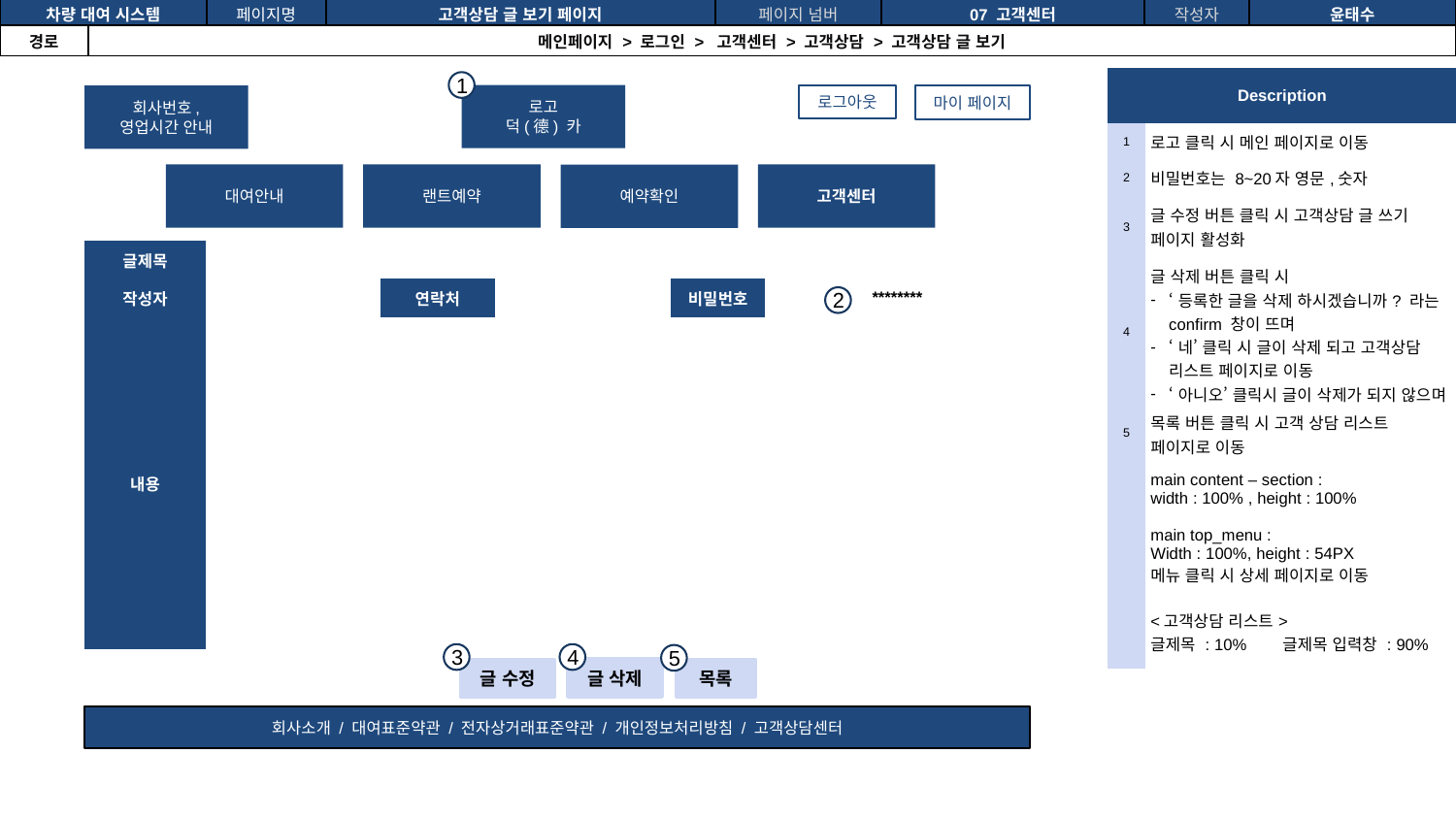

| 차량 대여 시스템 |  | 페이지명 | 고객상담 글 보기 페이지 | 페이지 넘버 | 07 고객센터 | 작성자 | 윤태수 |
| --- | --- | --- | --- | --- | --- | --- | --- |
| 경로 | 메인페이지 > 로그인 > 고객센터 > 고객상담 > 고객상담 글 보기 |  |  |  |  |  |  |
| Description |  |
| --- | --- |
| 1 | 로고 클릭 시 메인 페이지로 이동 |
| 2 | 비밀번호는 8~20자 영문,숫자 |
| 3 | 글 수정 버튼 클릭 시 고객상담 글 쓰기 페이지 활성화 |
| 4 | 글 삭제 버튼 클릭 시 ‘등록한 글을 삭제 하시겠습니까? 라는 confirm 창이 뜨며 ‘네’ 클릭 시 글이 삭제 되고 고객상담 리스트 페이지로 이동 ‘아니오’ 클릭시 글이 삭제가 되지 않으며 페이지 이동 없음 |
| 5 | 목록 버튼 클릭 시 고객 상담 리스트 페이지로 이동 |
|  | main content – section : width : 100% , height : 100% |
|  | main top\_menu : Width : 100%, height : 54PX 메뉴 클릭 시 상세 페이지로 이동 |
|  | <고객상담 리스트> 글제목 : 10% 글제목 입력창 : 90% |
1
로고
덕(德) 카
로그아웃
회사번호,
영업시간 안내
마이 페이지
대여안내
랜트예약
고객센터
예약확인
| 글제목 |  |  |  |  |  |
| --- | --- | --- | --- | --- | --- |
| 작성자 |  | 연락처 |  | 비밀번호 | \*\*\*\*\*\*\*\* |
| 내용 |  |  |  |  |  |
2
3
4
5
글 삭제
목록
글 수정
회사소개 / 대여표준약관 / 전자상거래표준약관 / 개인정보처리방침 / 고객상담센터